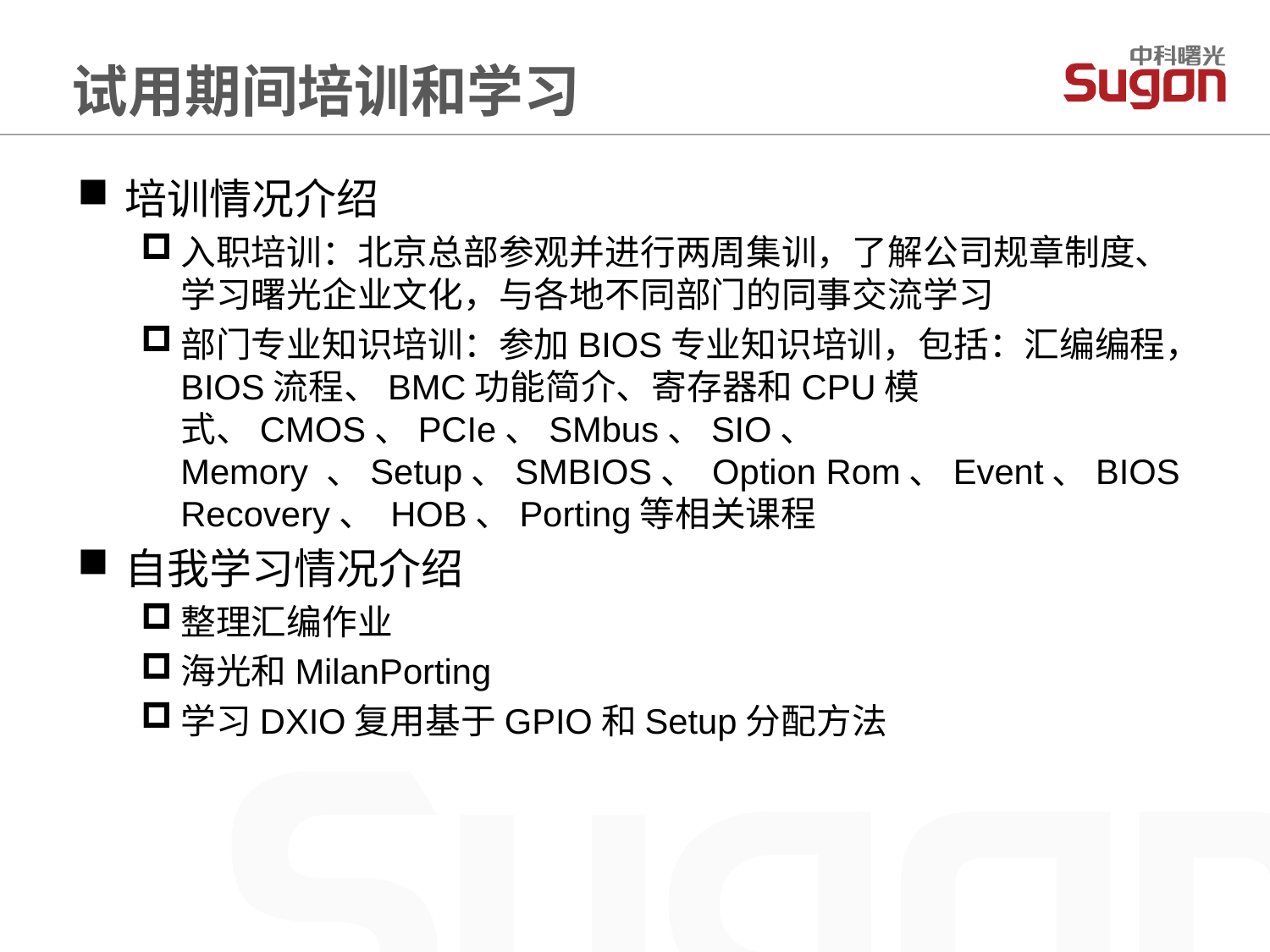

试用期间培训和学习
培训情况介绍
入职培训：北京总部参观并进行两周集训，了解公司规章制度、学习曙光企业文化，与各地不同部门的同事交流学习
部门专业知识培训：参加BIOS专业知识培训，包括：汇编编程，BIOS流程、BMC功能简介、寄存器和CPU模式、CMOS、PCIe、SMbus、SIO、 Memory 、Setup、SMBIOS、 Option Rom、Event、BIOS Recovery、 HOB、Porting等相关课程
自我学习情况介绍
整理汇编作业
海光和MilanPorting
学习DXIO复用基于GPIO和Setup分配方法